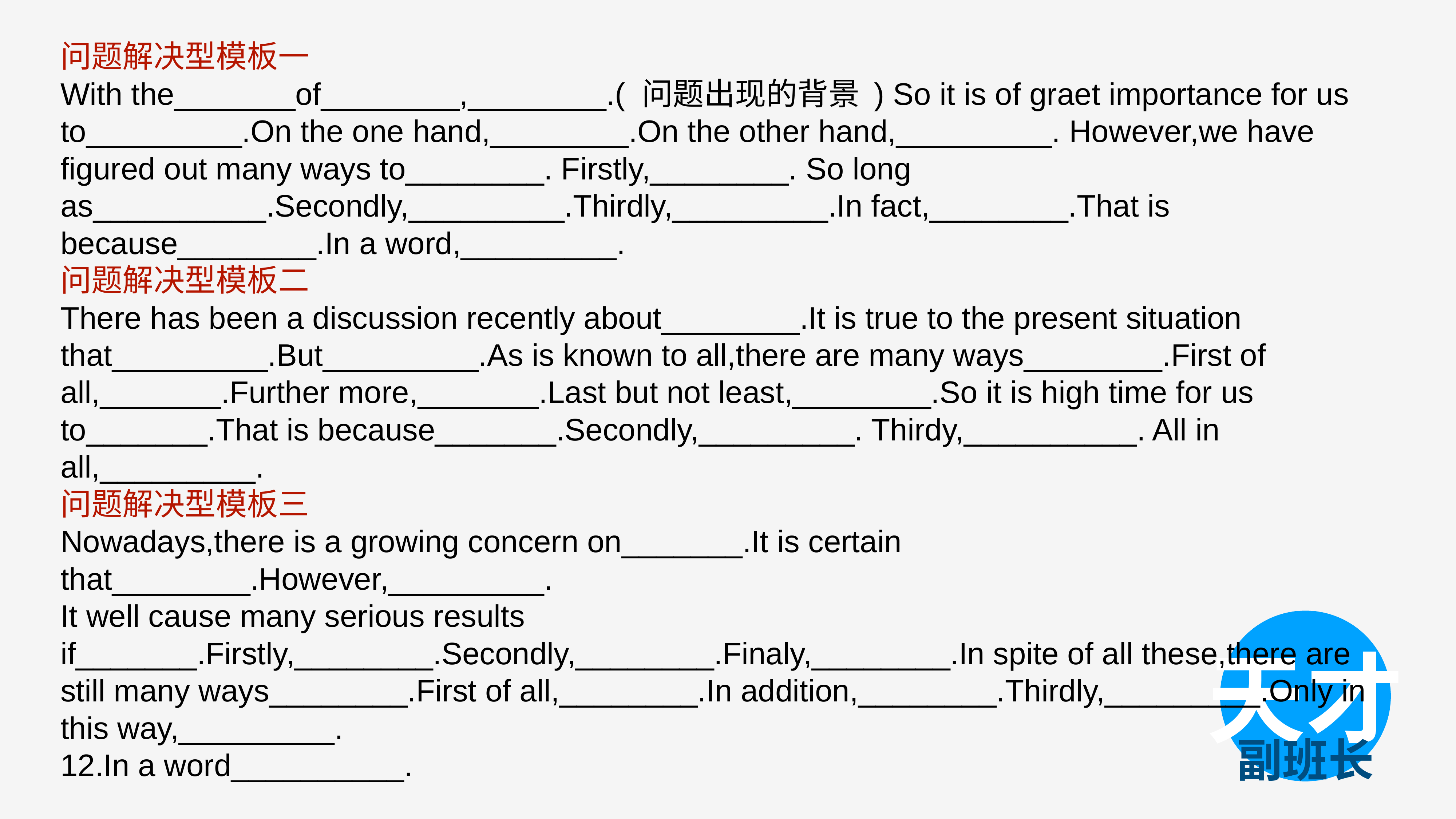

问题解决型模板一
With the_______of________,________.( 问题出现的背景 ) So it is of graet importance for us to_________.On the one hand,________.On the other hand,_________. However,we have figured out many ways to________. Firstly,________. So long as__________.Secondly,_________.Thirdly,_________.In fact,________.That is because________.In a word,_________.
问题解决型模板二
There has been a discussion recently about________.It is true to the present situation that_________.But_________.As is known to all,there are many ways________.First of all,_______.Further more,_______.Last but not least,________.So it is high time for us to_______.That is because_______.Secondly,_________. Thirdy,__________. All in all,_________.
问题解决型模板三
Nowadays,there is a growing concern on_______.It is certain that________.However,_________.
It well cause many serious results if_______.Firstly,________.Secondly,________.Finaly,________.In spite of all these,there are still many ways________.First of all,________.In addition,________.Thirdly,_________.Only in this way,_________.
12.In a word__________.